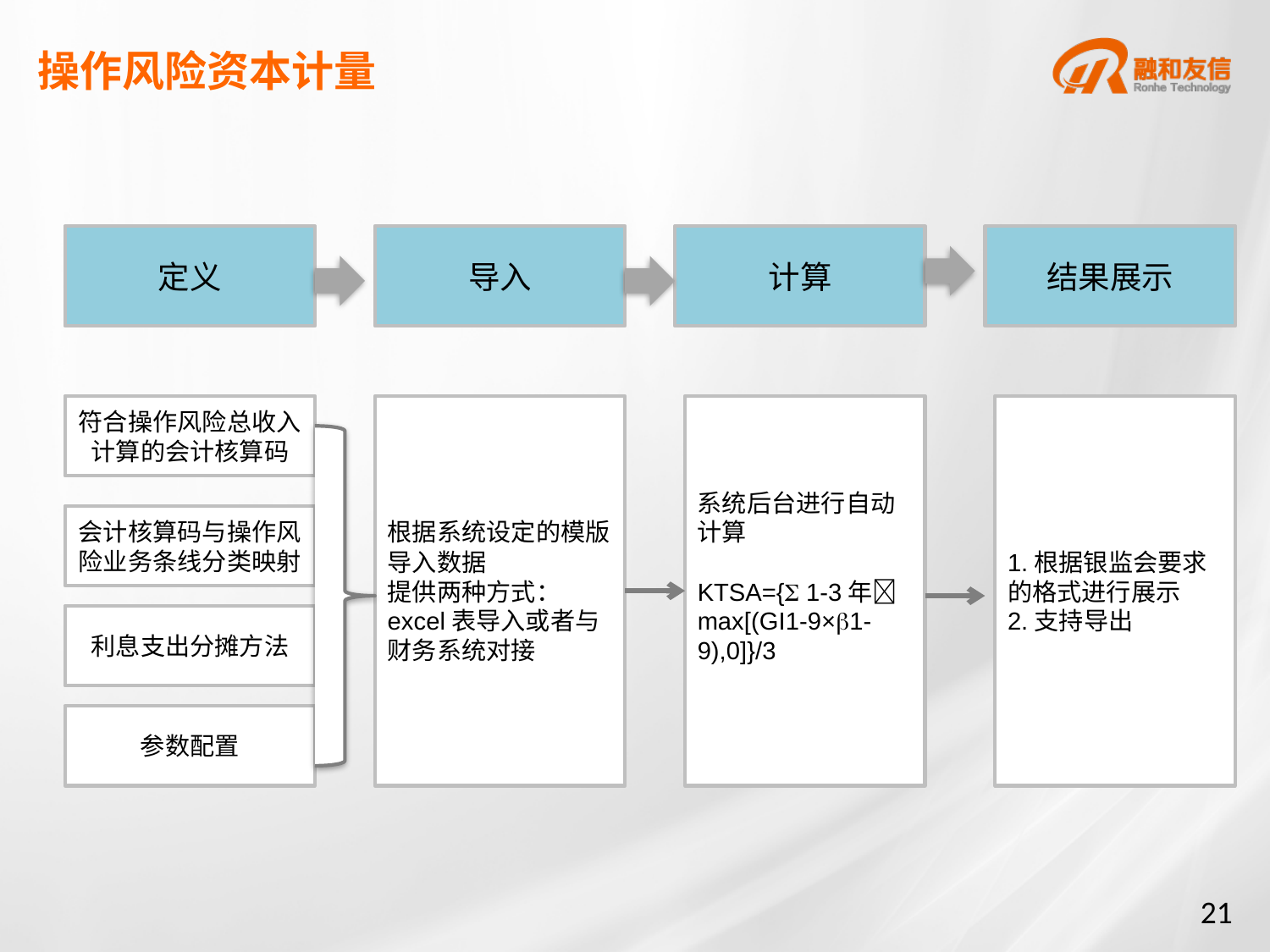

# 操作风险资本计量
定义
导入
计算
结果展示

符合操作风险总收入计算的会计核算码
根据系统设定的模版导入数据
提供两种方式：excel表导入或者与财务系统对接
系统后台进行自动计算

KTSA={Σ 1-3年Σmax[(GI1-9×β1-9),0]}/3

1.根据银监会要求的格式进行展示
2.支持导出

会计核算码与操作风险业务条线分类映射
利息支出分摊方法
参数配置
21